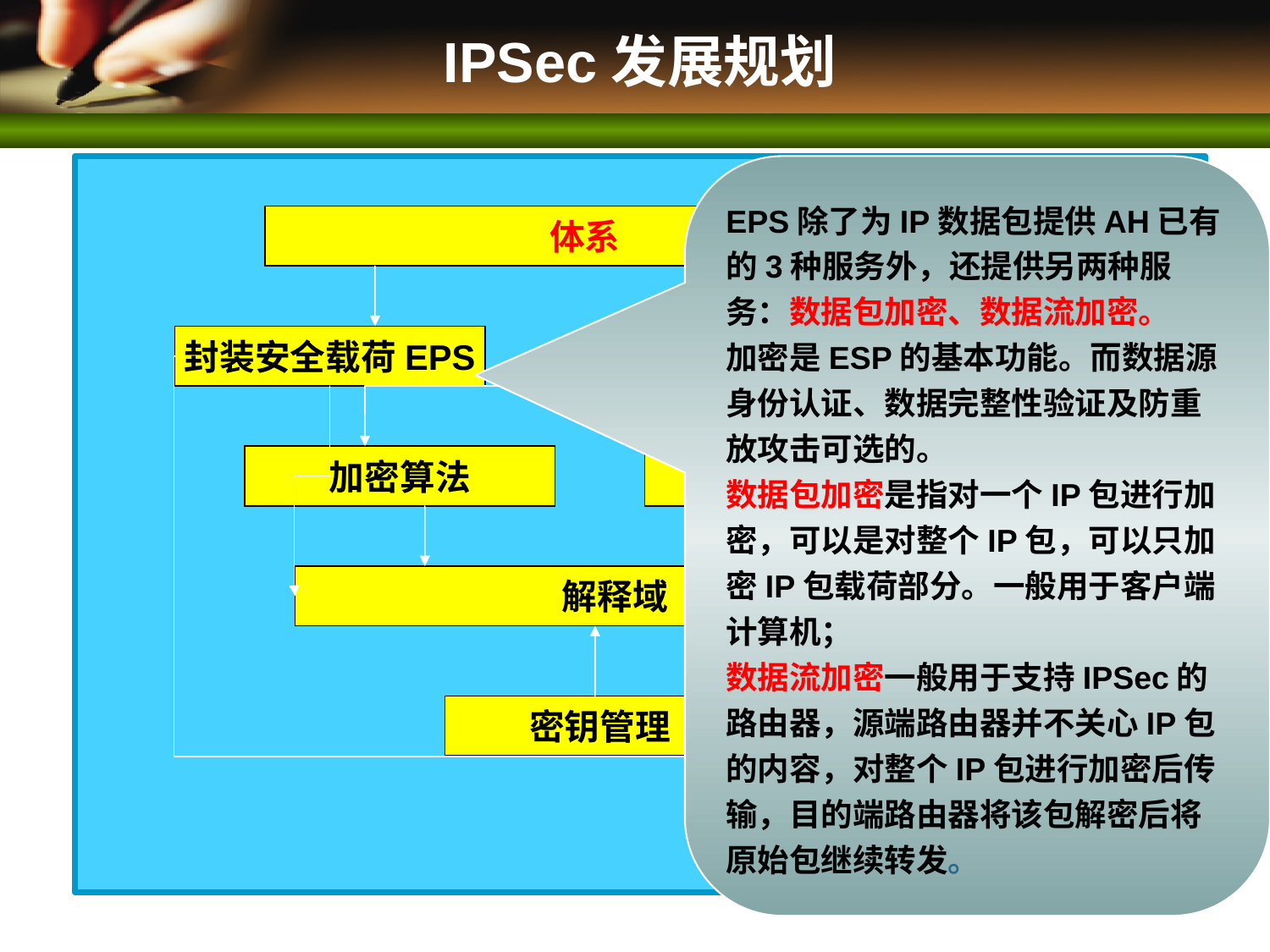

# IPSec发展规划

EPS除了为IP数据包提供AH已有的3种服务外，还提供另两种服务：数据包加密、数据流加密。
加密是ESP的基本功能。而数据源身份认证、数据完整性验证及防重放攻击可选的。
数据包加密是指对一个IP包进行加密，可以是对整个IP包，可以只加密IP包载荷部分。一般用于客户端计算机；
数据流加密一般用于支持IPSec的路由器，源端路由器并不关心IP包的内容，对整个IP包进行加密后传输，目的端路由器将该包解密后将原始包继续转发。
体系

封装安全载荷EPS
验证头AH

加密算法
验证算法

解释域

密钥管理
策略